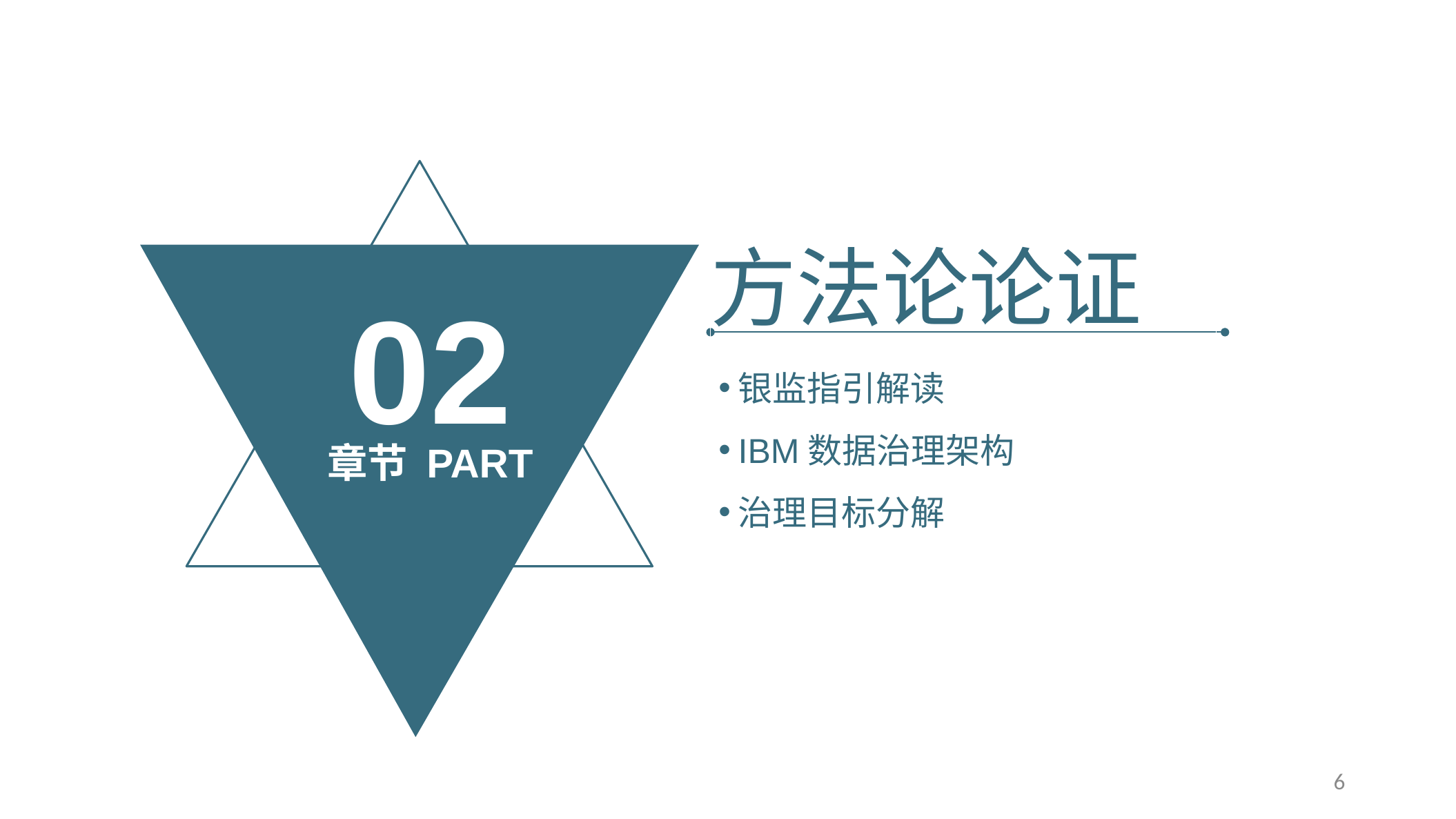

方法论论证

02
银监指引解读
IBM数据治理架构
治理目标分解
章节 PART
6